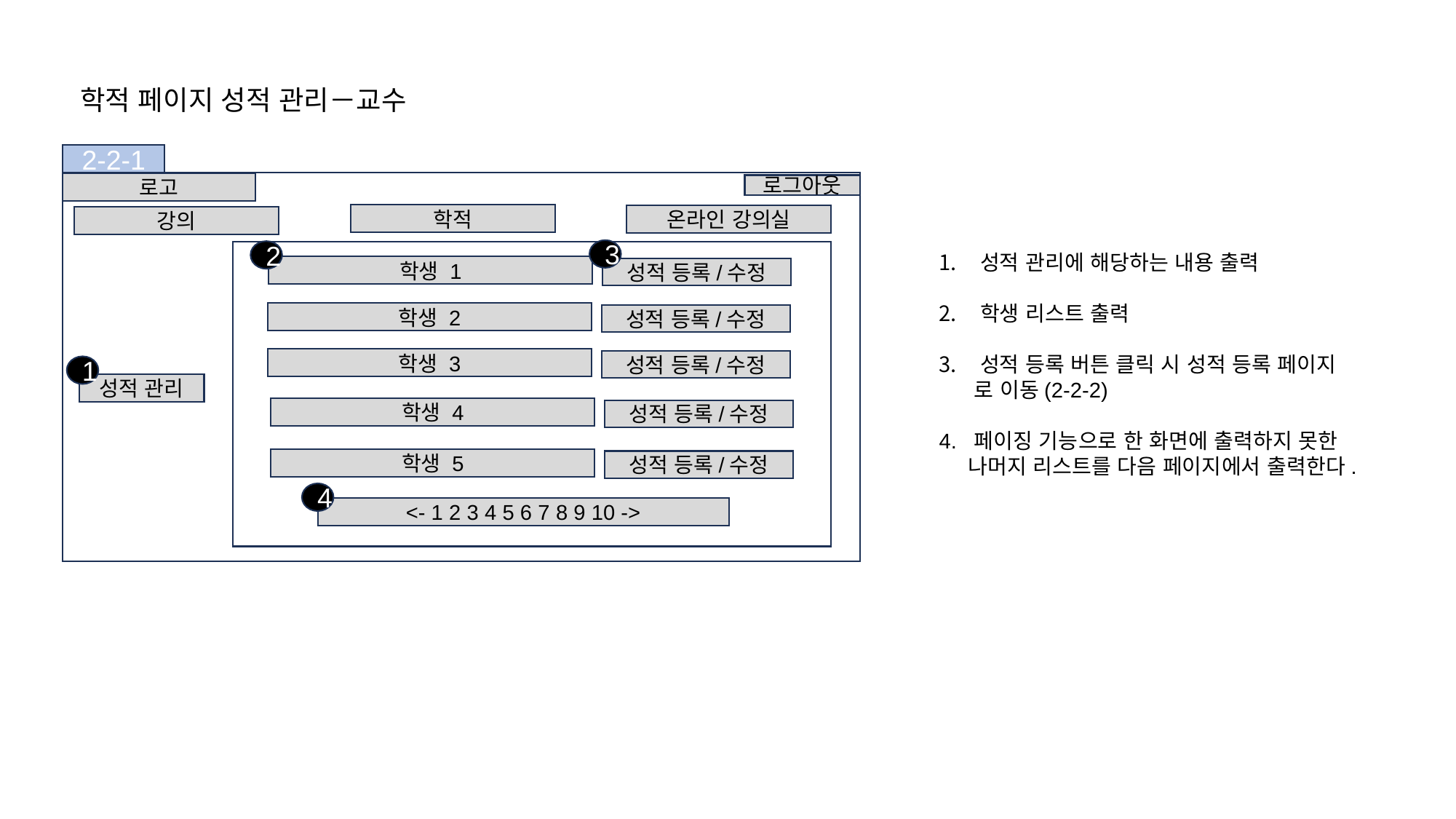

학적 페이지 성적 관리－교수
2-2-1

로고
로그아웃
학적
온라인 강의실
강의
3
2

성적 관리에 해당하는 내용 출력

학생 리스트 출력

성적 등록 버튼 클릭 시 성적 등록 페이지
     로 이동(2-2-2)

4.  페이징 기능으로 한 화면에 출력하지 못한
    나머지 리스트를 다음 페이지에서 출력한다.

학생 1
성적 등록/수정
학생 2
성적 등록/수정
학생 3
성적 등록/수정
1
성적 관리
학생 4
성적 등록/수정
학생 5
성적 등록/수정
4
<- 1 2 3 4 5 6 7 8 9 10 ->